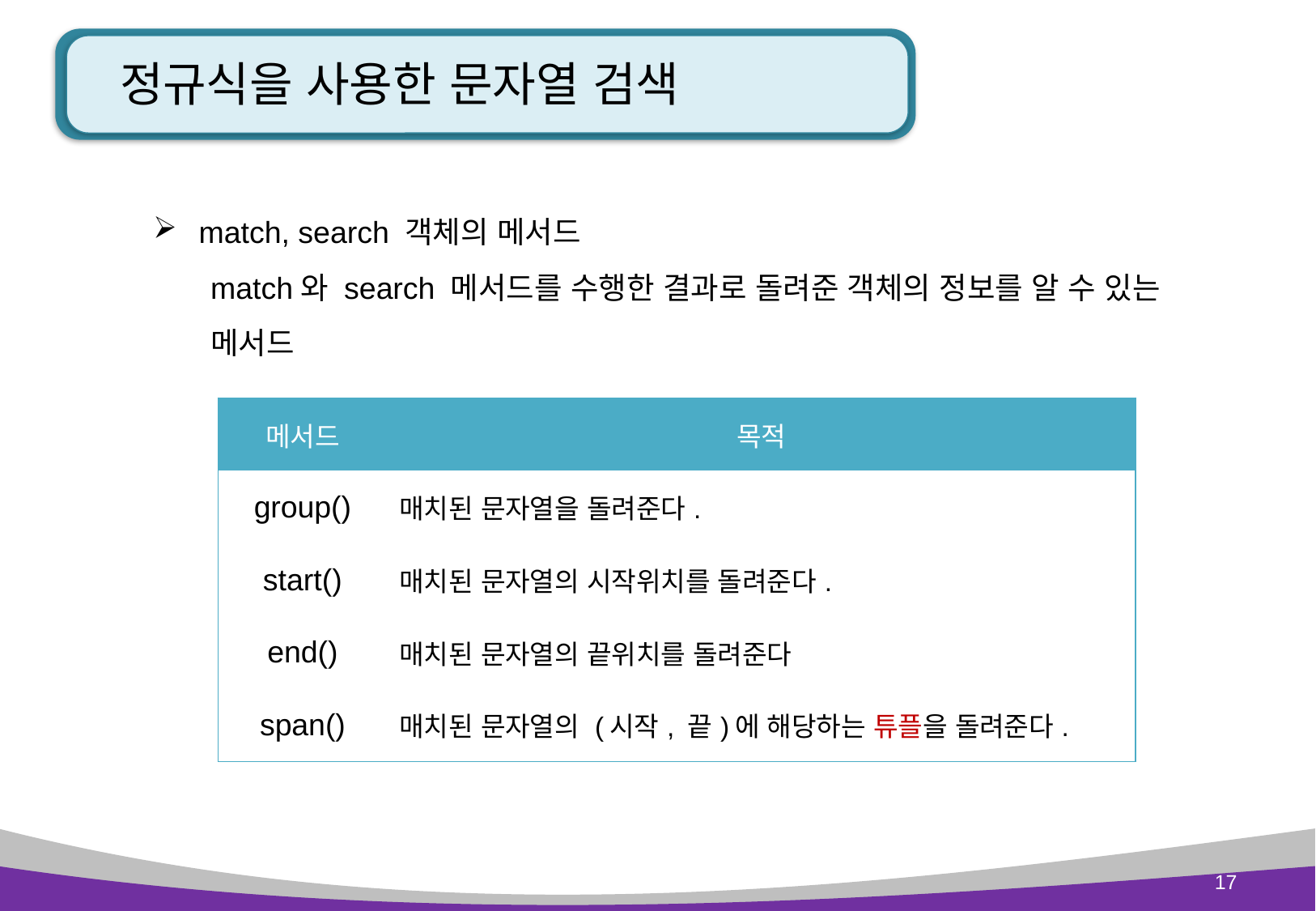

# 정규식을 사용한 문자열 검색
match, search 객체의 메서드
match와 search 메서드를 수행한 결과로 돌려준 객체의 정보를 알 수 있는 메서드
| 메서드 | 목적 |
| --- | --- |
| group() | 매치된 문자열을 돌려준다. |
| start() | 매치된 문자열의 시작위치를 돌려준다. |
| end() | 매치된 문자열의 끝위치를 돌려준다 |
| span() | 매치된 문자열의 (시작, 끝)에 해당하는 튜플을 돌려준다. |
17